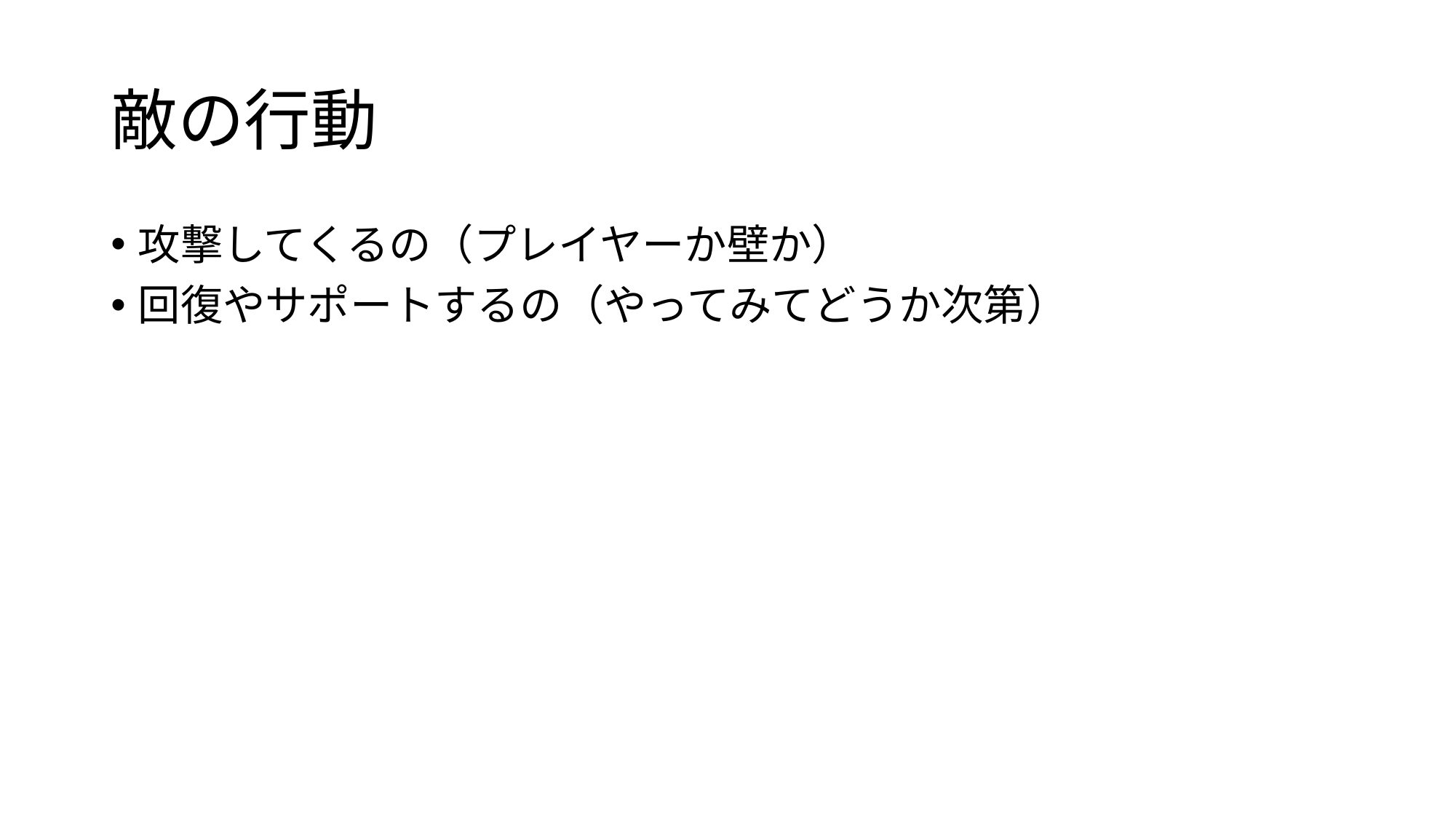

# 敵の行動
攻撃してくるの（プレイヤーか壁か）
回復やサポートするの（やってみてどうか次第）